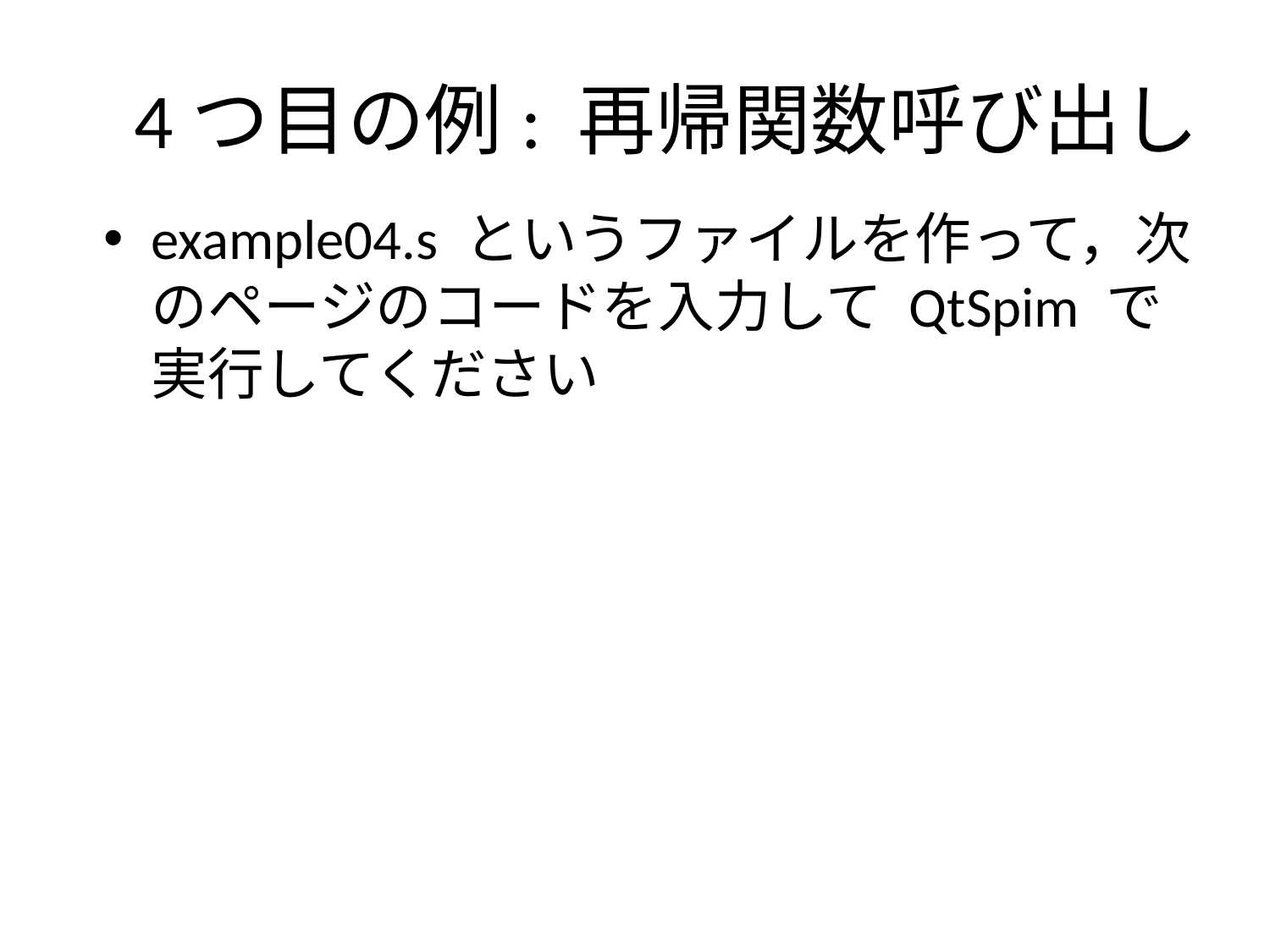

# 4つ目の例: 再帰関数呼び出し
example04.s というファイルを作って，次のページのコードを入力して QtSpim で実行してください